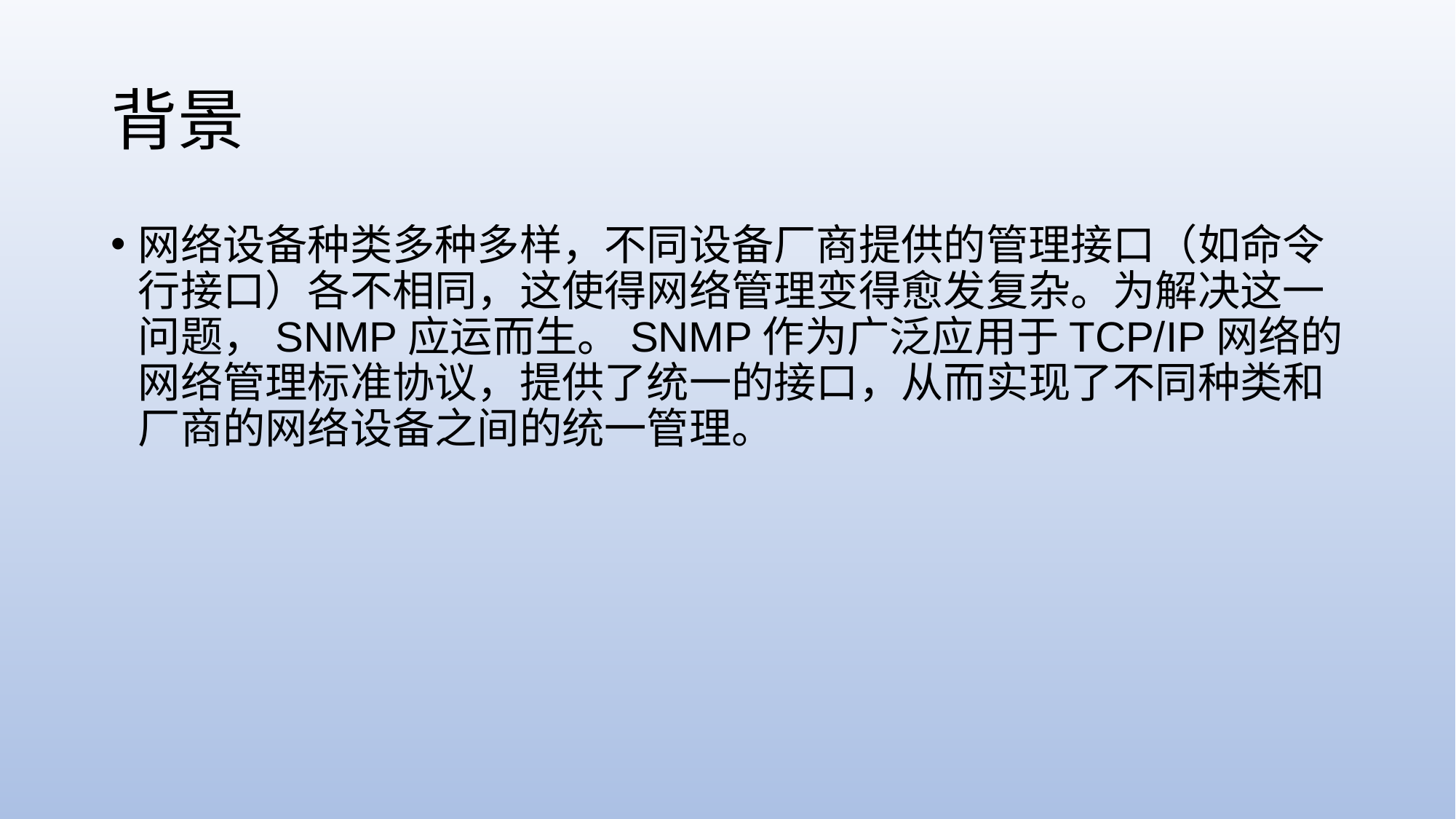

# 背景
网络设备种类多种多样，不同设备厂商提供的管理接口（如命令行接口）各不相同，这使得网络管理变得愈发复杂。为解决这一问题，SNMP应运而生。SNMP作为广泛应用于TCP/IP网络的网络管理标准协议，提供了统一的接口，从而实现了不同种类和厂商的网络设备之间的统一管理。